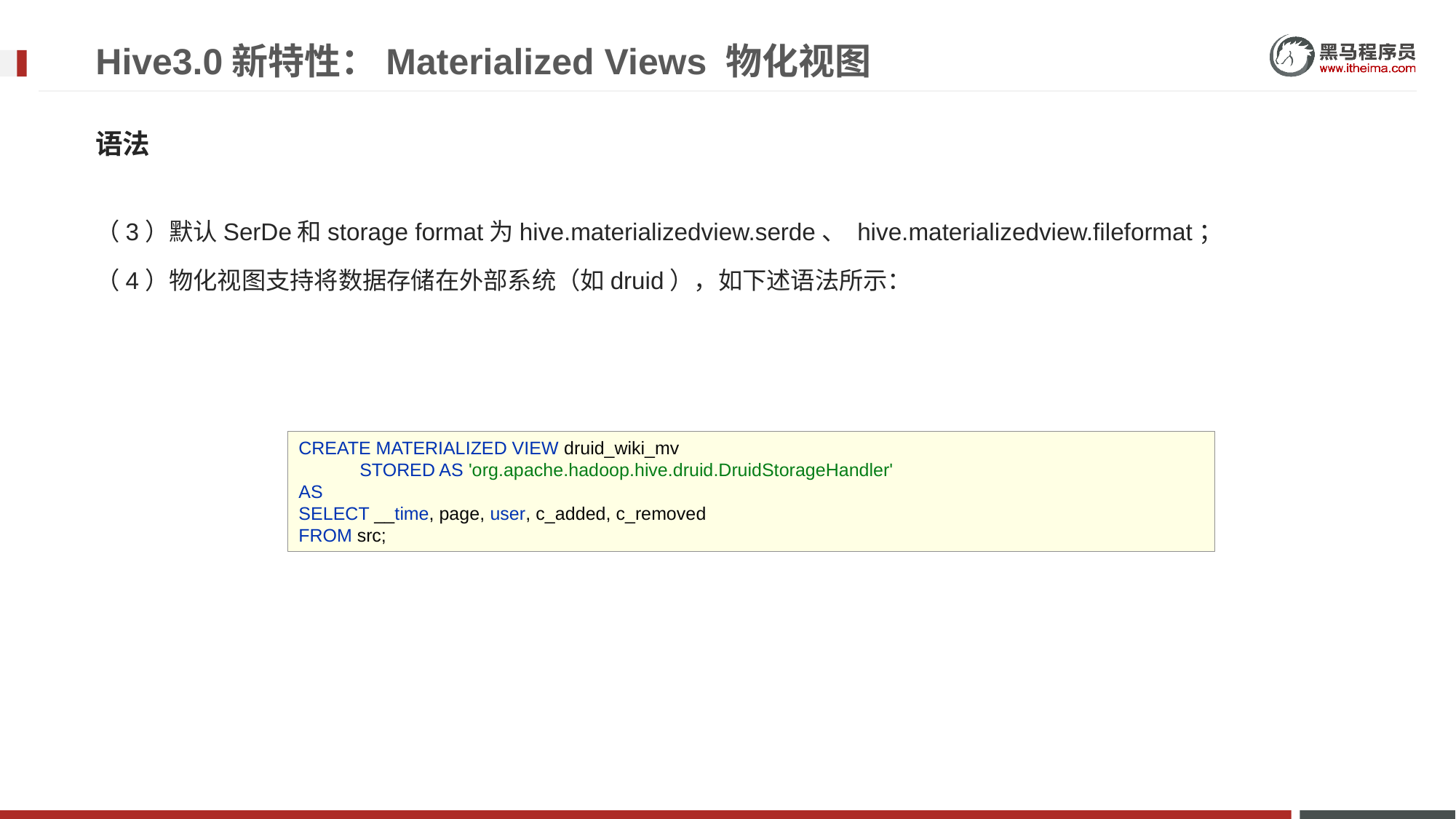

# Hive3.0新特性：Materialized Views 物化视图
语法
（3）默认SerDe和storage format为hive.materializedview.serde、 hive.materializedview.fileformat；
（4）物化视图支持将数据存储在外部系统（如druid），如下述语法所示：
CREATE MATERIALIZED VIEW druid_wiki_mv
            STORED AS 'org.apache.hadoop.hive.druid.DruidStorageHandler'
AS
SELECT __time, page, user, c_added, c_removed
FROM src;